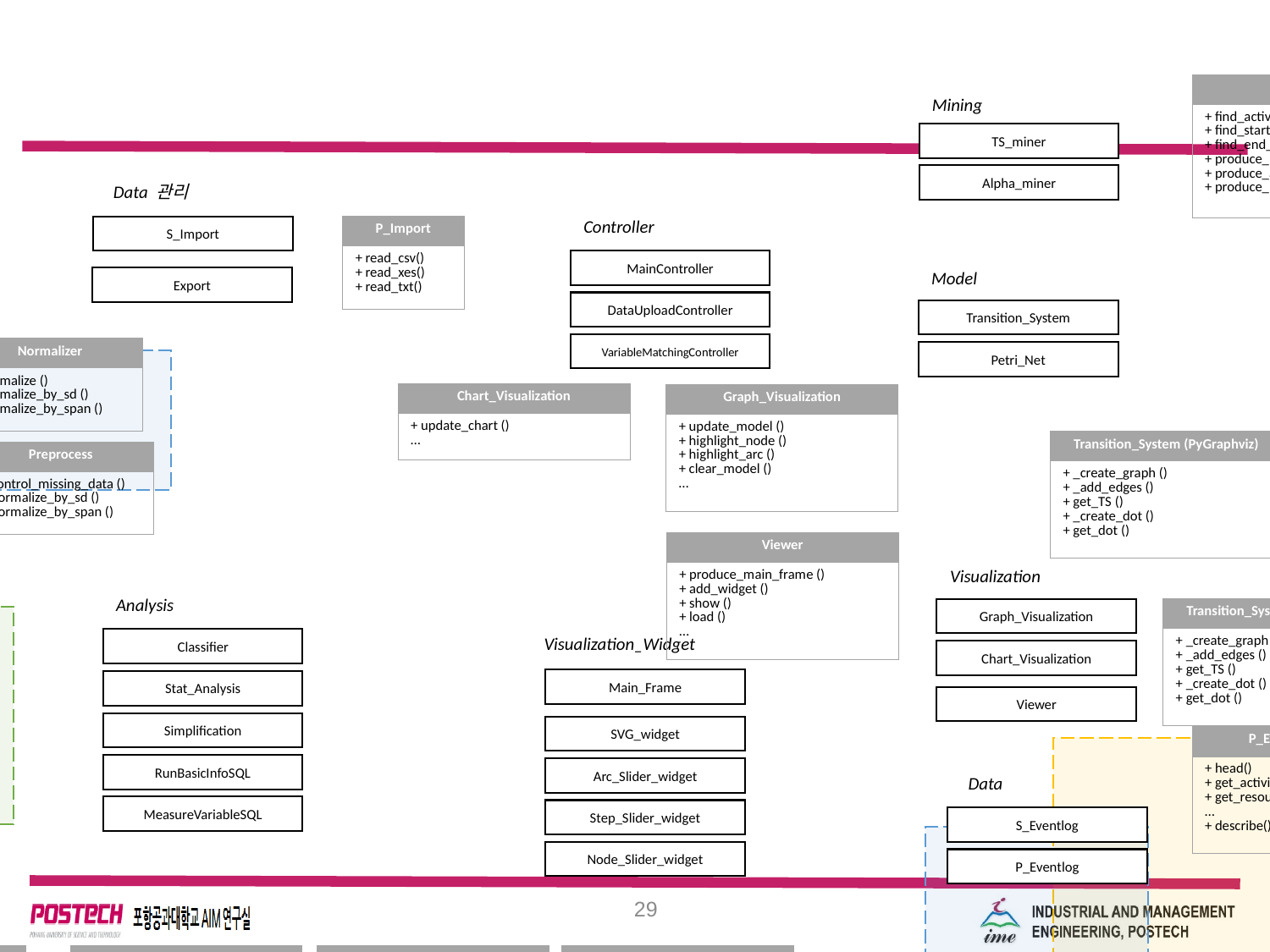

#
| Alpha\_miner |
| --- |
| + find\_activities () + find\_start\_activities () + find\_end\_activities () + produce\_places () + produce\_arcs () + produce\_petrinet () |
Mining
TS_miner
Alpha_miner
Data 관리
| TS\_miner |
| --- |
| + produce\_transition\_matrix (horizon) + transform\_to\_set () + transform\_to\_multiset () + transform\_to\_prefix () + produce\_TS () |
Controller
S_Import
| P\_Import |
| --- |
| + read\_csv() + read\_xes() + read\_txt() |
MainController
Model
Export
DataUploadController
Data 처리
Transition_System
VariableMatchingController
| Normalizer |
| --- |
| + normalize () + normalize\_by\_sd () + normalize\_by\_span () |
| Transform |
| --- |
| + create\_lot\_data() + create\_wafer\_data() |
Petri_Net

| Chart\_Visualization |
| --- |
| + update\_chart () … |
| Graph\_Visualization |
| --- |
| + update\_model () + highlight\_node () + highlight\_arc () + clear\_model () … |
| Petri\_Net (SNAKES) |
| --- |
| + create\_graph () + add\_place () + add\_transition () + add\_arc () + fire () + get\_marking () + remove\_place () + has\_place () + … |
| Remove |
| --- |
| + remove\_incomplete\_case () + remove\_outliers |
| Transition\_System (PyGraphviz) |
| --- |
| + \_create\_graph () + \_add\_edges () + get\_TS () + \_create\_dot () + get\_dot () |
| Preprocess |
| --- |
| + control\_missing\_data () + normalize\_by\_sd () + normalize\_by\_span () |
| Viewer |
| --- |
| + produce\_main\_frame () + add\_widget () + show () + load () … |
Visualization
Analysis
Graph_Visualization
| Transition\_System (PyGraphviz) |
| --- |
| + \_create\_graph () + \_add\_edges () + get\_TS () + \_create\_dot () + get\_dot () |

Visualization_Widget
Classifier
Chart_Visualization
Main_Frame
Stat_Analysis
Viewer
Simplification
SVG_widget
| P\_Eventlog (Pandas) |
| --- |
| + head() + get\_activities () + get\_resources () … + describe() |

RunBasicInfoSQL
Arc_Slider_widget
Data
MeasureVariableSQL
Step_Slider_widget
S_Eventlog

Node_Slider_widget
P_Eventlog
| S\_Eventlog (PySpark) |
| --- |
| + head() + get\_activities () + get\_resources () … + describe() |
29
| Classifier |
| --- |
| + relative\_ratio\_std\_criterion() + absolute\_value\_std\_criterion() + rank\_based\_std\_criterion() … + create\_wafer\_BOB\_WOW\_group() |
| Performance\_Analysis |
| --- |
| + basic\_performance\_analysis () + multi\_dimensional\_analysis () + workload\_analysis () … |
| Simplification |
| --- |
| + from\_simplification () + to\_simplification () + bi\_simplification () |
| Stat\_Analysis |
| --- |
| + create\_KS\_test () + create\_ANOVA () + create\_stat\_analysis () + create\_user\_defined\_analysis () + create\_chamber\_info () + create\_wafer\_data() |